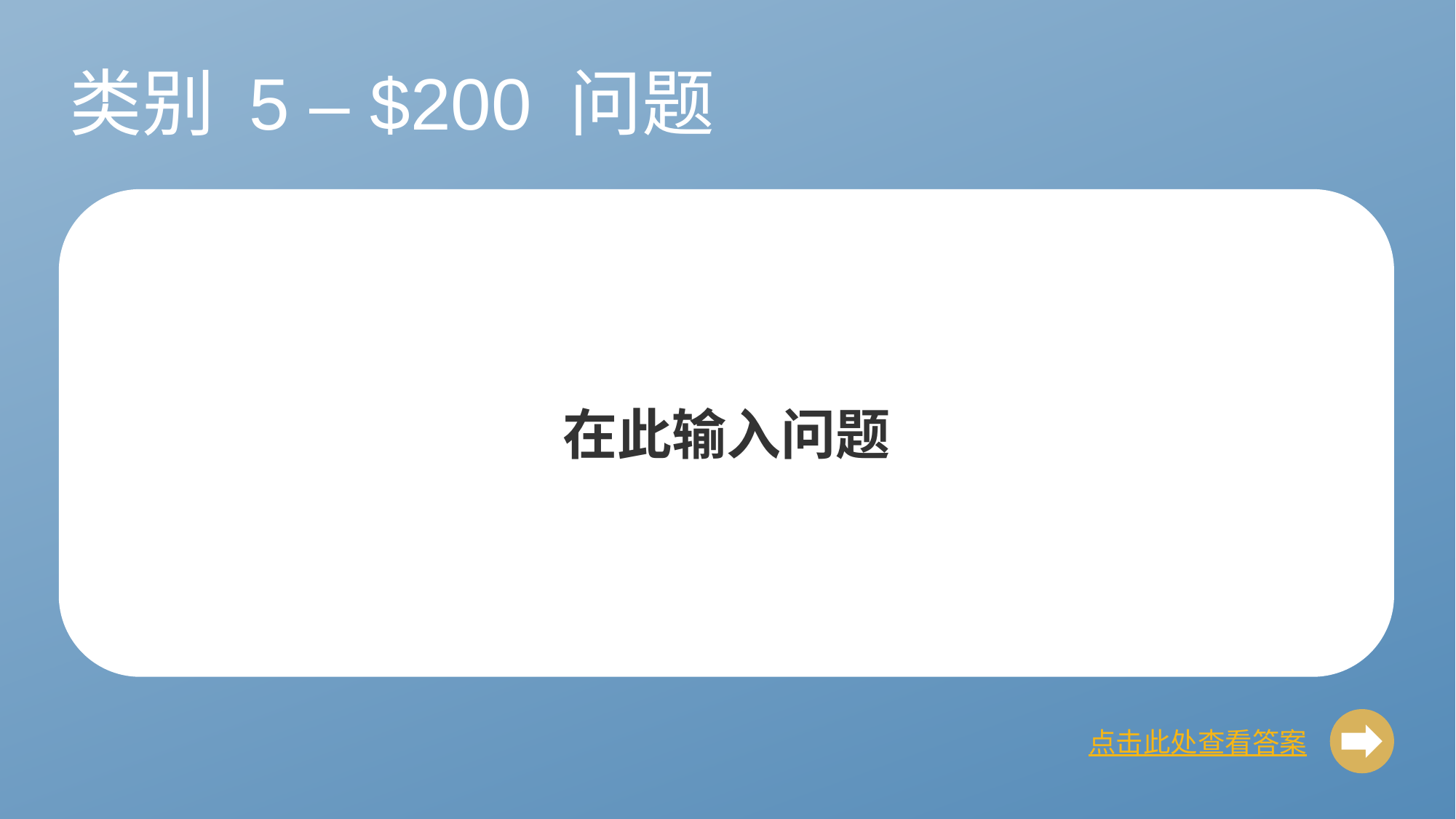

# 类别 5 – $200 问题
在此输入问题

点击此处查看答案